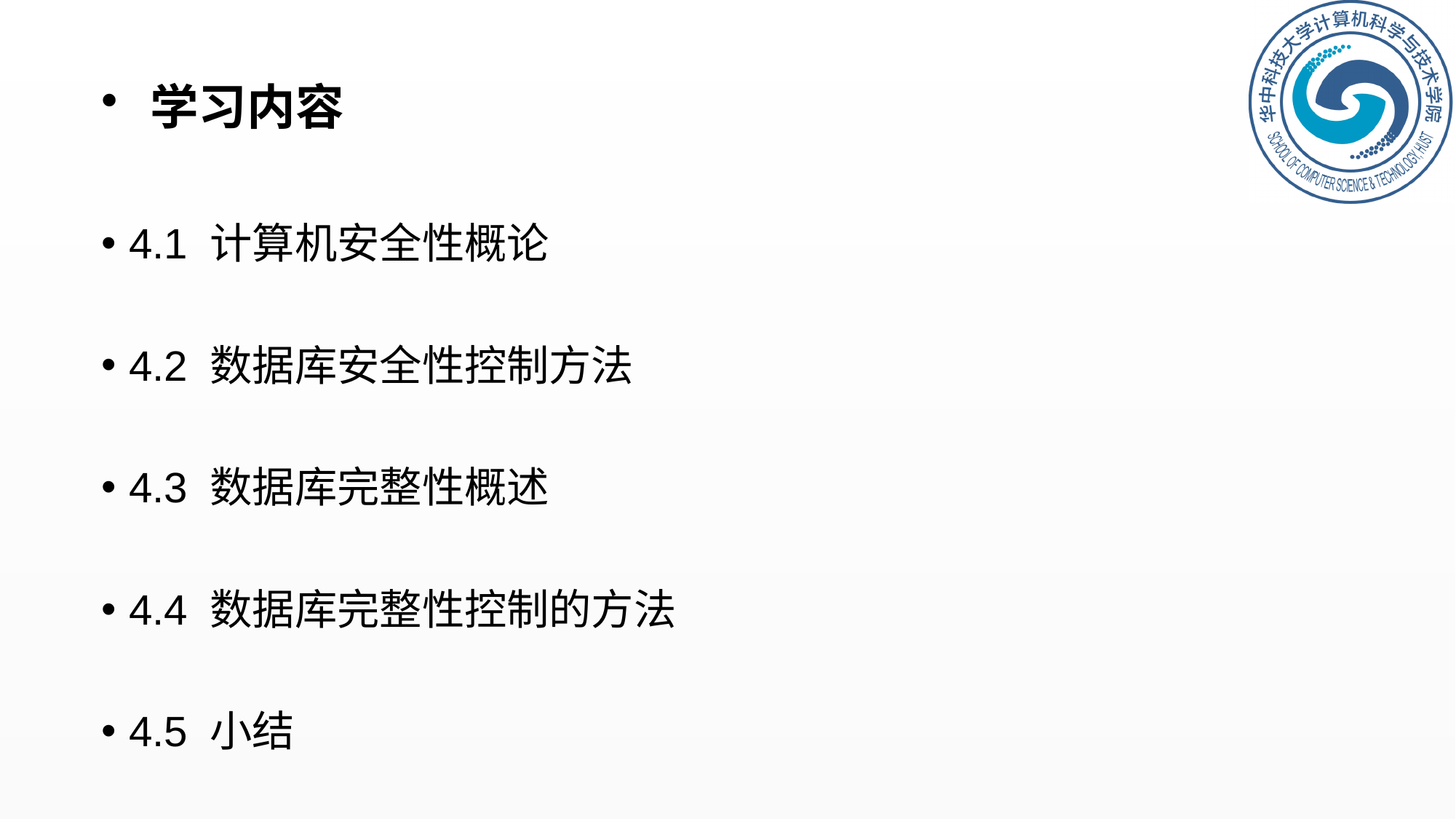

# 学习内容
4.1 计算机安全性概论

4.2 数据库安全性控制方法

4.3 数据库完整性概述

4.4 数据库完整性控制的方法

4.5 小结